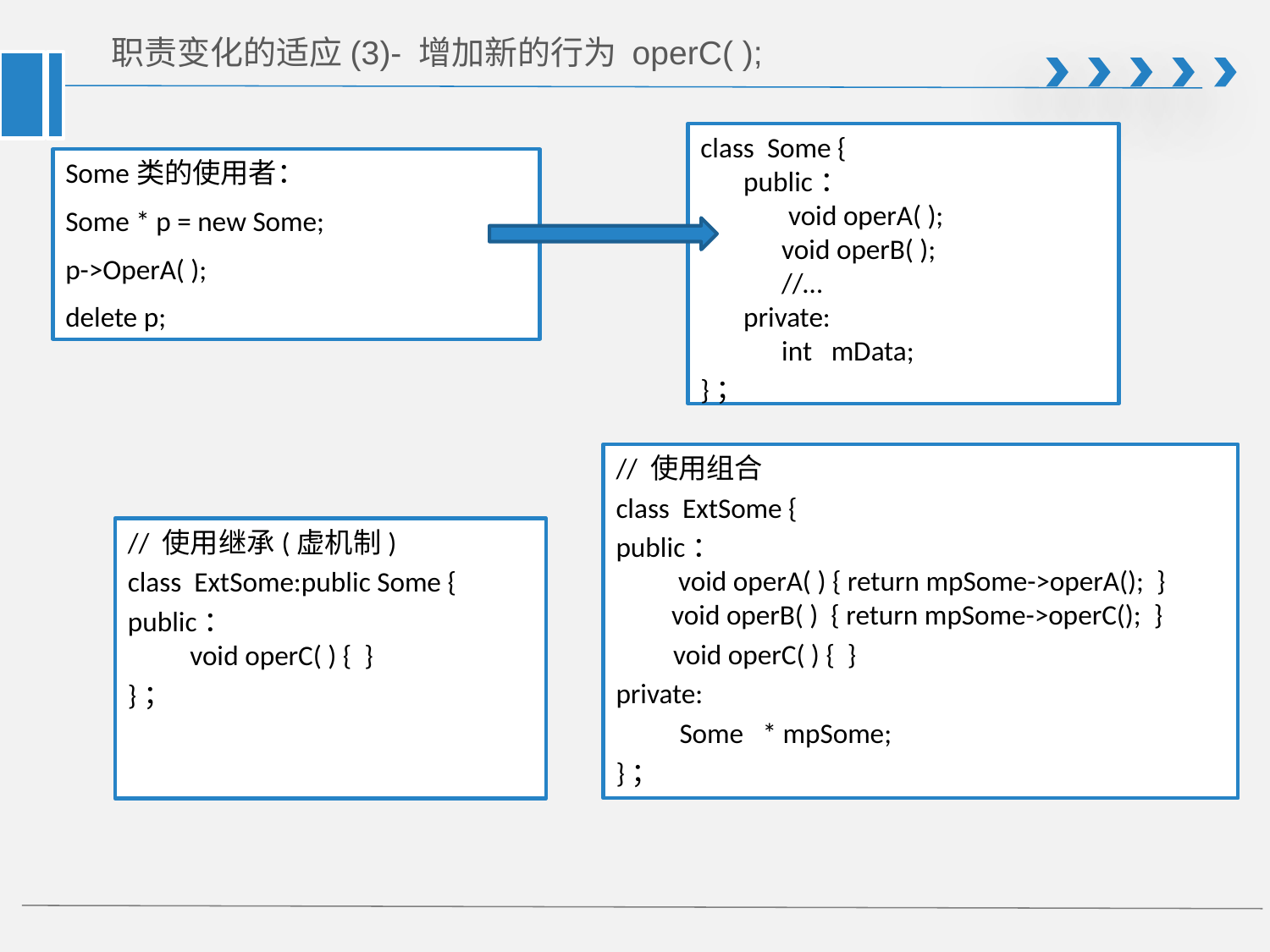

# 职责变化的适应(3)- 增加新的行为 operC( );
class  Some {
public：
      void operA( );
      void operB( );
      //…
private:
      int   mData;
}；
Some类的使用者：
Some * p = new Some;
p->OperA( );
delete p;

// 使用组合
class  ExtSome {
public：
  void operA( ) { return mpSome->operA();  }
  void operB( )  { return mpSome->operC();  }
         void operC( ) {  }
private:
          Some   * mpSome;
}；
// 使用继承(虚机制)
class  ExtSome:public Some {
public：
  void operC( ) {  }
}；